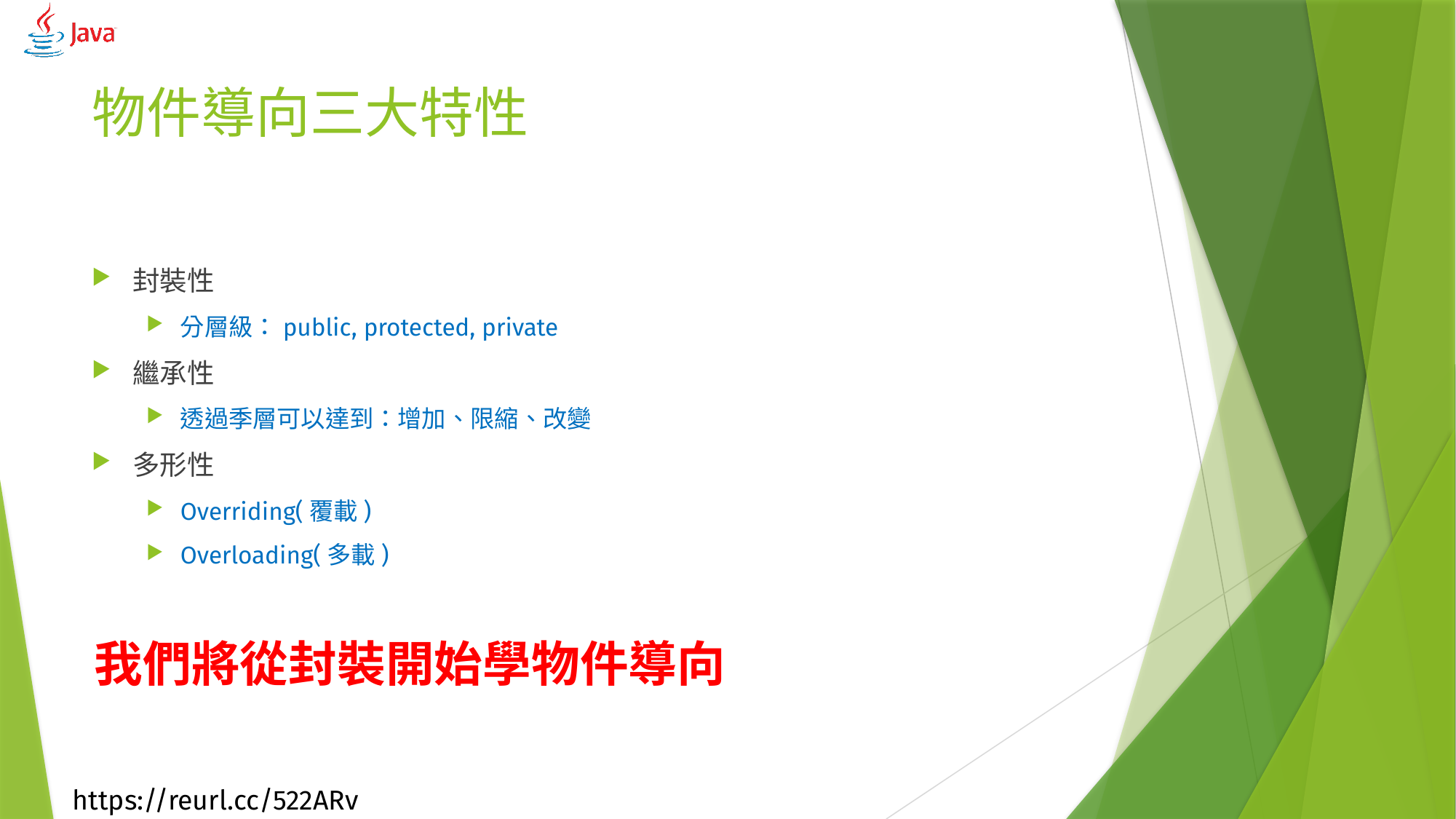

# 物件導向三大特性
封裝性
分層級：public, protected, private
繼承性
透過季層可以達到：增加、限縮、改變
多形性
Overriding(覆載)
Overloading(多載)

我們將從封裝開始學物件導向